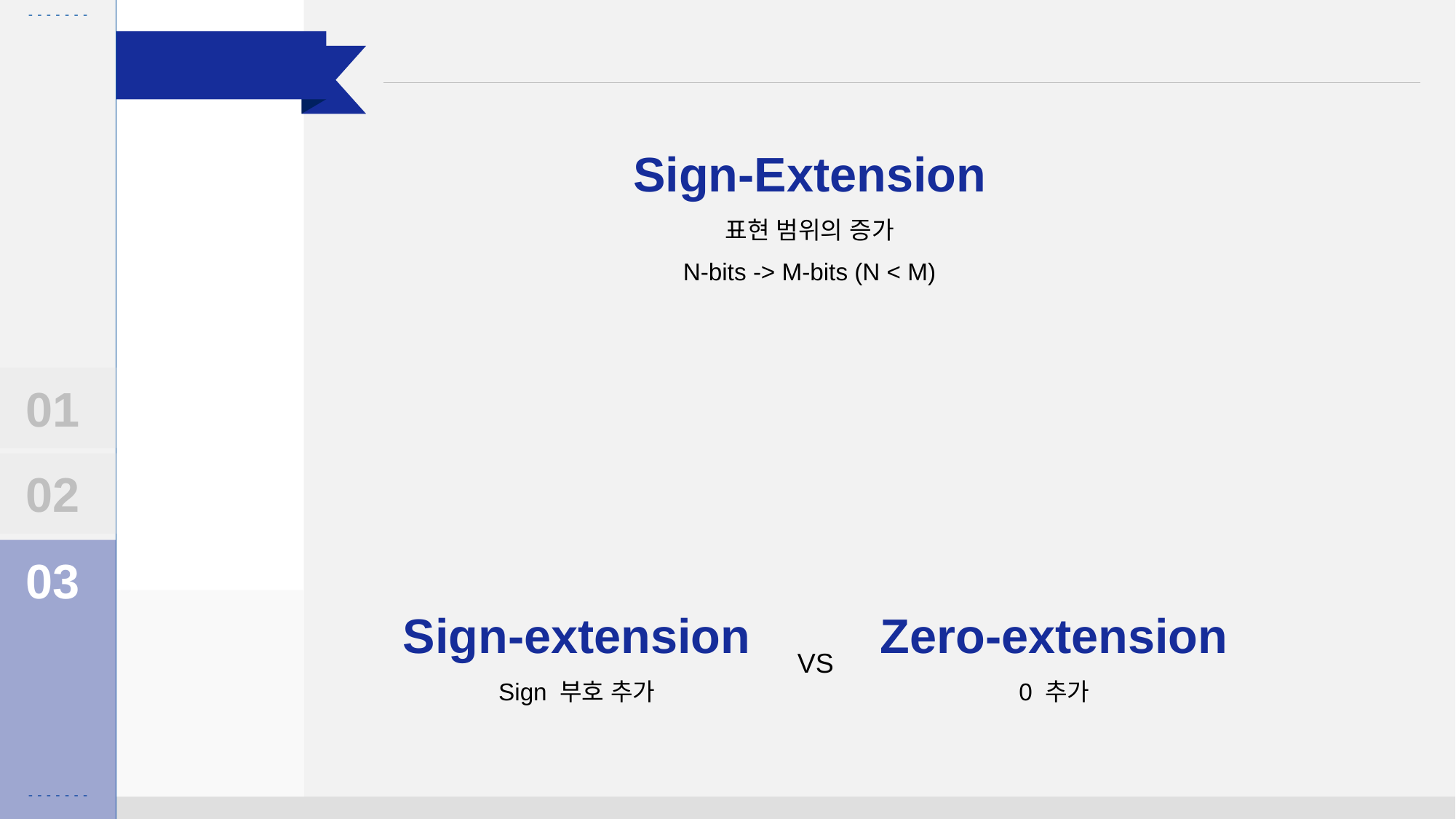

Sign-Extension
표현 범위의 증가
N-bits -> M-bits (N < M)
Sign-extension
Zero-extension
VS
Sign 부호 추가
0 추가